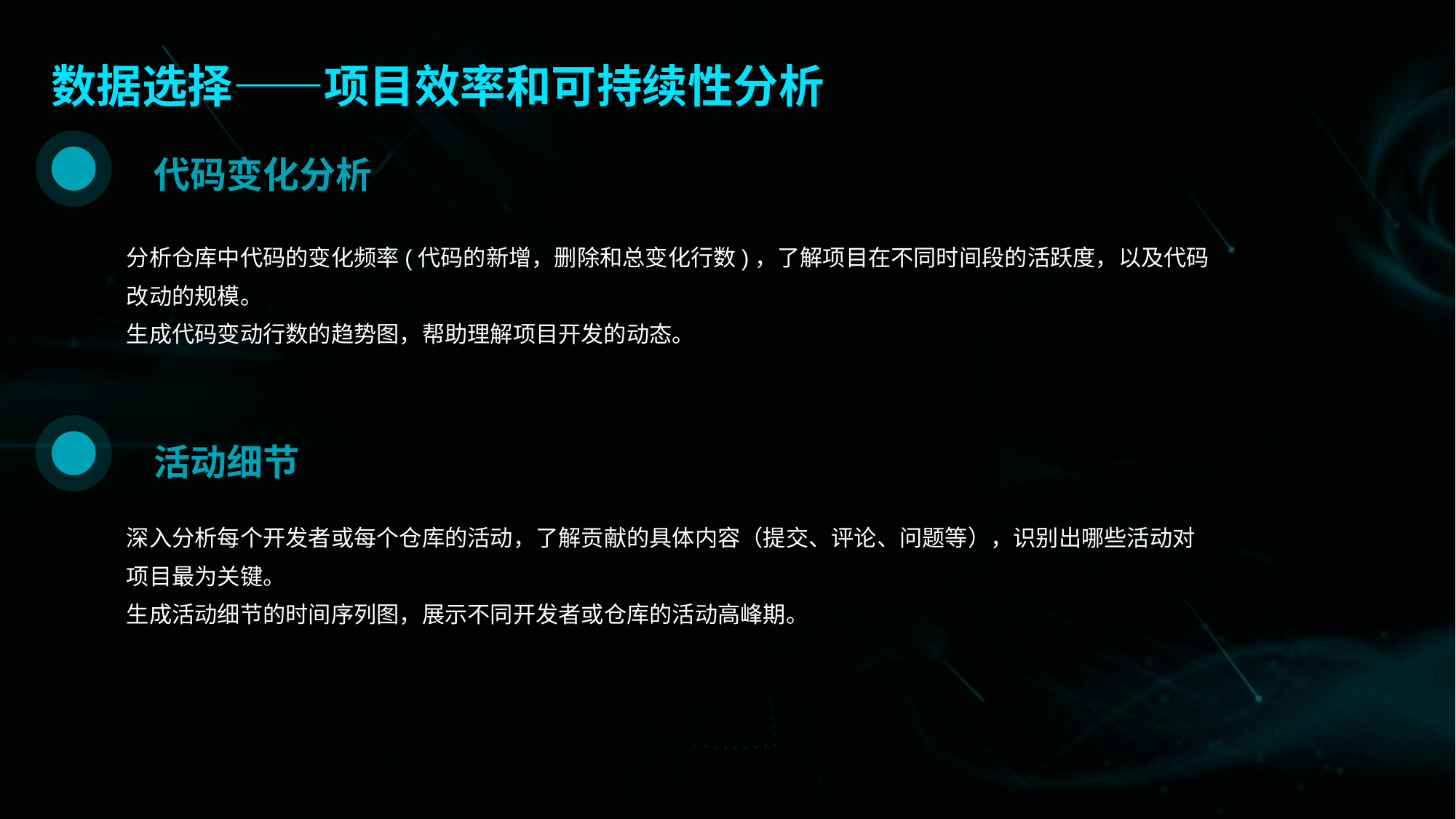

数据选择——项目效率和可持续性分析
代码变化分析

分析仓库中代码的变化频率(代码的新增，删除和总变化行数)，了解项目在不同时间段的活跃度，以及代码改动的规模。
生成代码变动行数的趋势图，帮助理解项目开发的动态。

活动细节

深入分析每个开发者或每个仓库的活动，了解贡献的具体内容（提交、评论、问题等），识别出哪些活动对项目最为关键。
生成活动细节的时间序列图，展示不同开发者或仓库的活动高峰期。